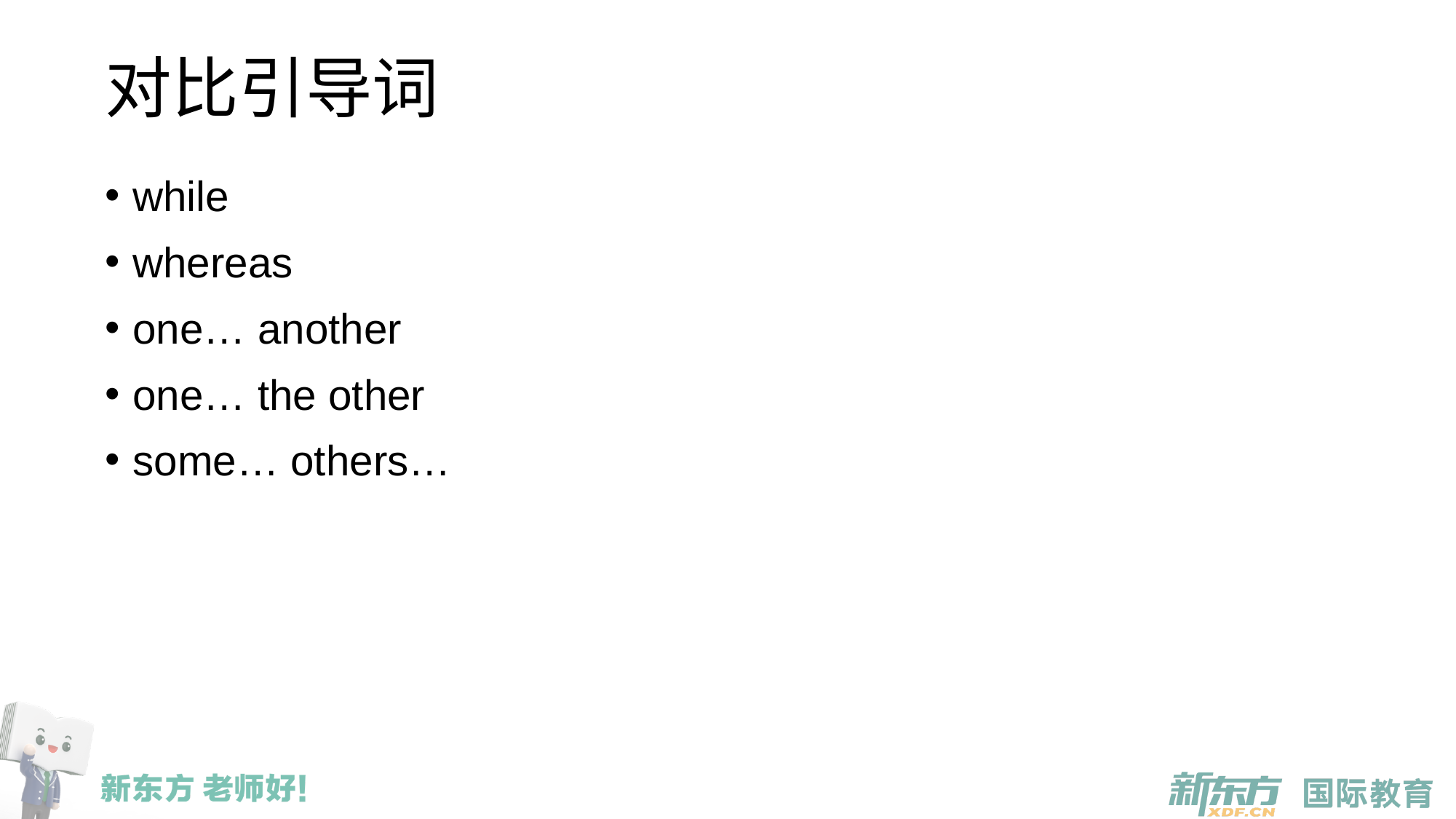

# 对比引导词
while
whereas
one… another
one… the other
some… others…